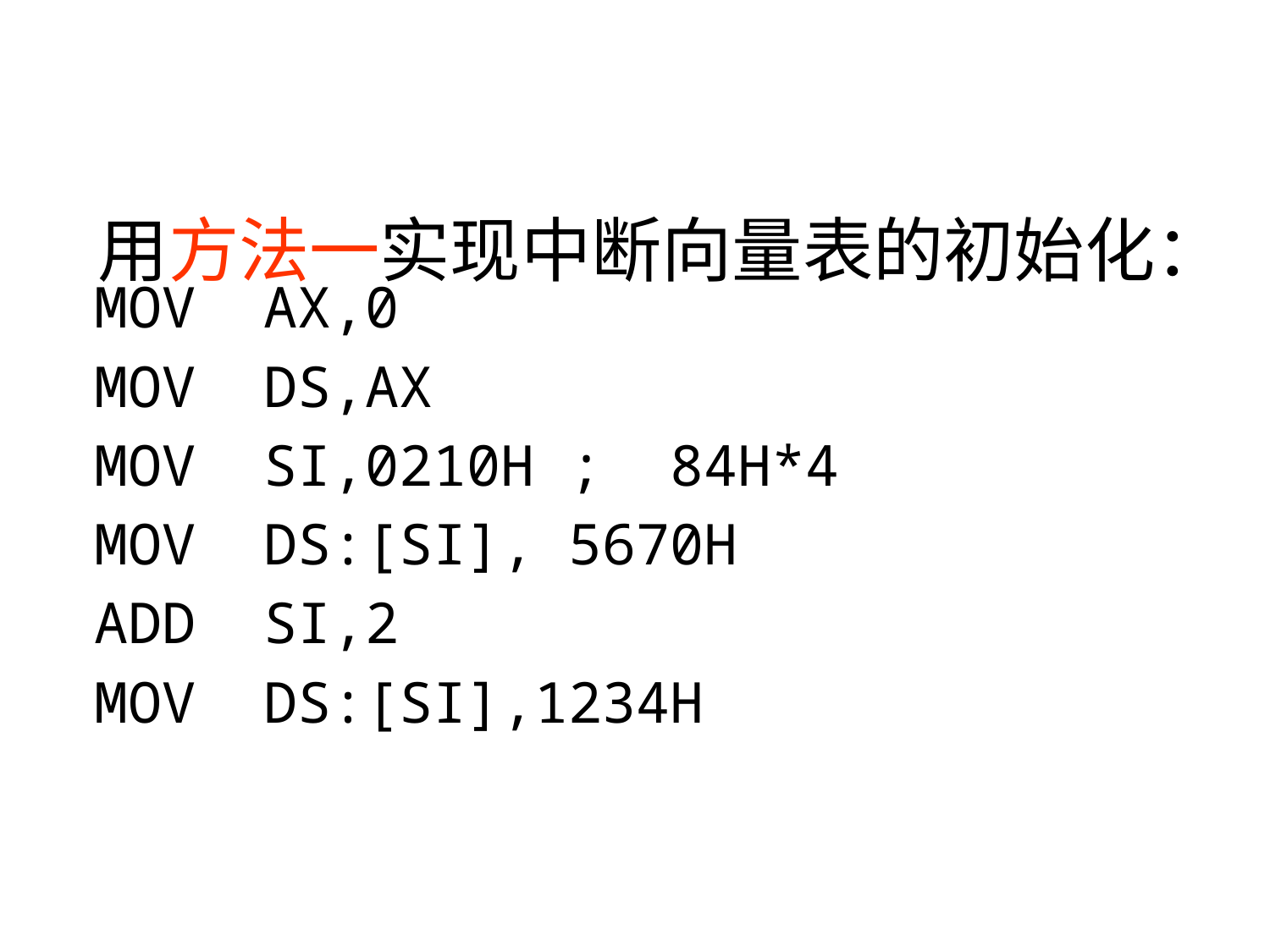

#
用方法一实现中断向量表的初始化：
MOV  AX,0
MOV  DS,AX
MOV  SI,0210H ;  84H*4
MOV  DS:[SI], 5670H
ADD  SI,2
MOV  DS:[SI],1234H